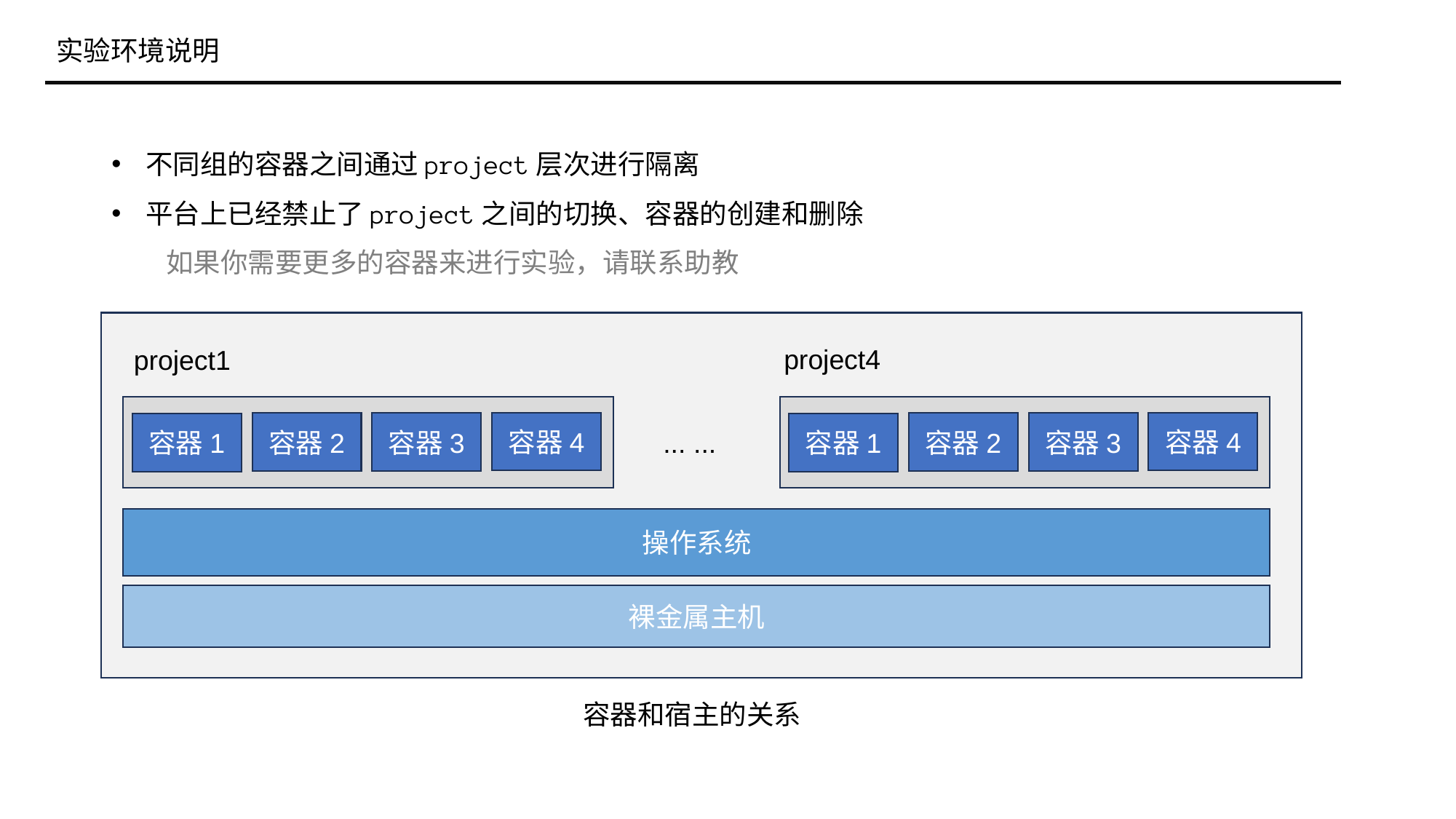

实验环境说明
不同组的容器之间通过project层次进行隔离
平台上已经禁止了project之间的切换、容器的创建和删除
如果你需要更多的容器来进行实验，请联系助教

project4
project1

容器4
容器4
容器2
容器3
容器2
容器3
容器1
容器1
... ...
操作系统
裸金属主机
容器和宿主的关系